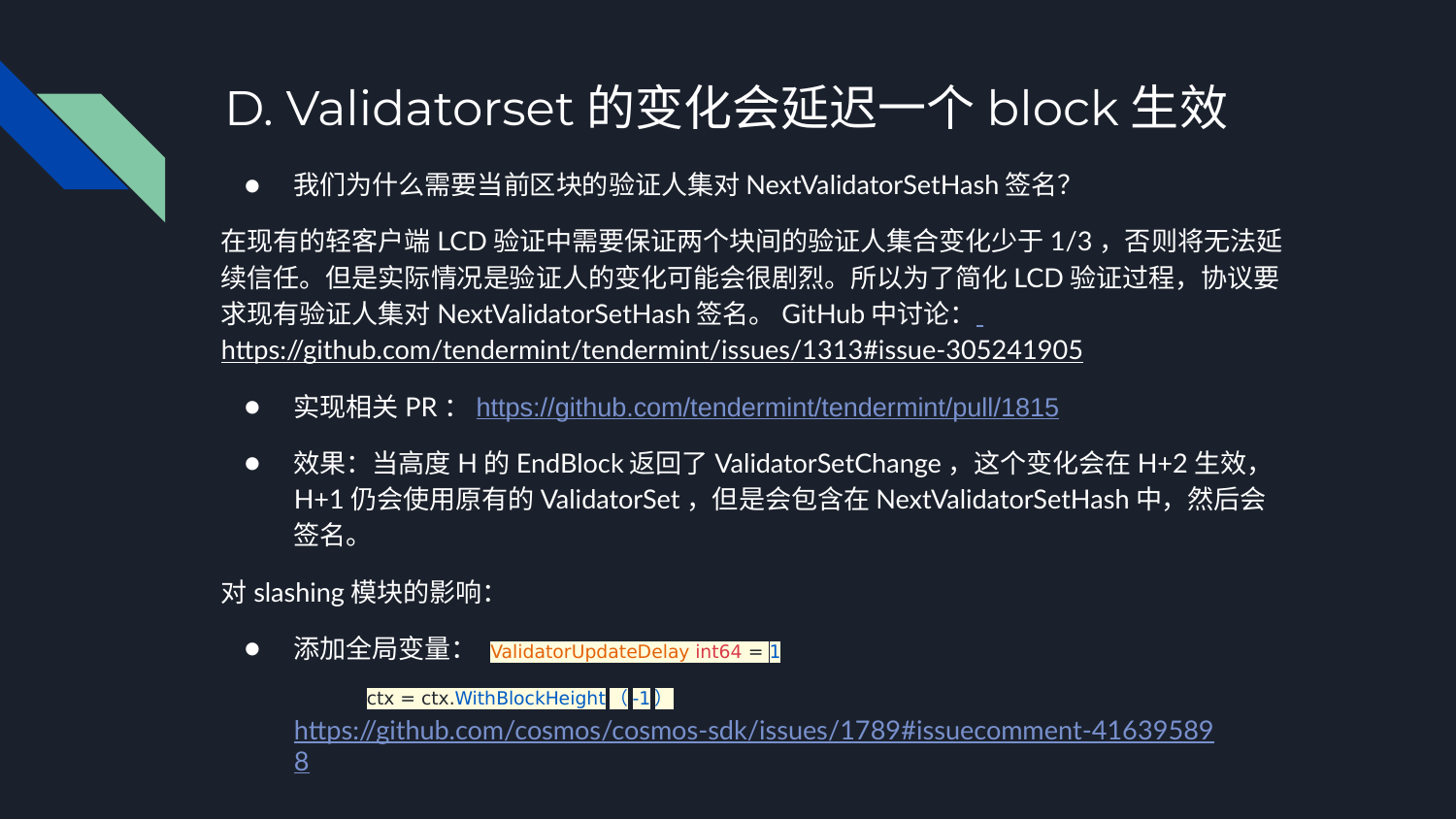

# D. Validatorset的变化会延迟一个block生效
我们为什么需要当前区块的验证人集对NextValidatorSetHash签名？
在现有的轻客户端LCD验证中需要保证两个块间的验证人集合变化少于1/3，否则将无法延续信任。但是实际情况是验证人的变化可能会很剧烈。所以为了简化LCD验证过程，协议要求现有验证人集对NextValidatorSetHash签名。GitHub中讨论： https://github.com/tendermint/tendermint/issues/1313#issue-305241905
实现相关PR：https://github.com/tendermint/tendermint/pull/1815
效果：当高度H的EndBlock返回了ValidatorSetChange，这个变化会在H+2生效，H+1仍会使用原有的ValidatorSet，但是会包含在NextValidatorSetHash中，然后会签名。
对slashing模块的影响：
添加全局变量： ValidatorUpdateDelay int64 = 1
ctx = ctx.WithBlockHeight（-1）https://github.com/cosmos/cosmos-sdk/issues/1789#issuecomment-416395898